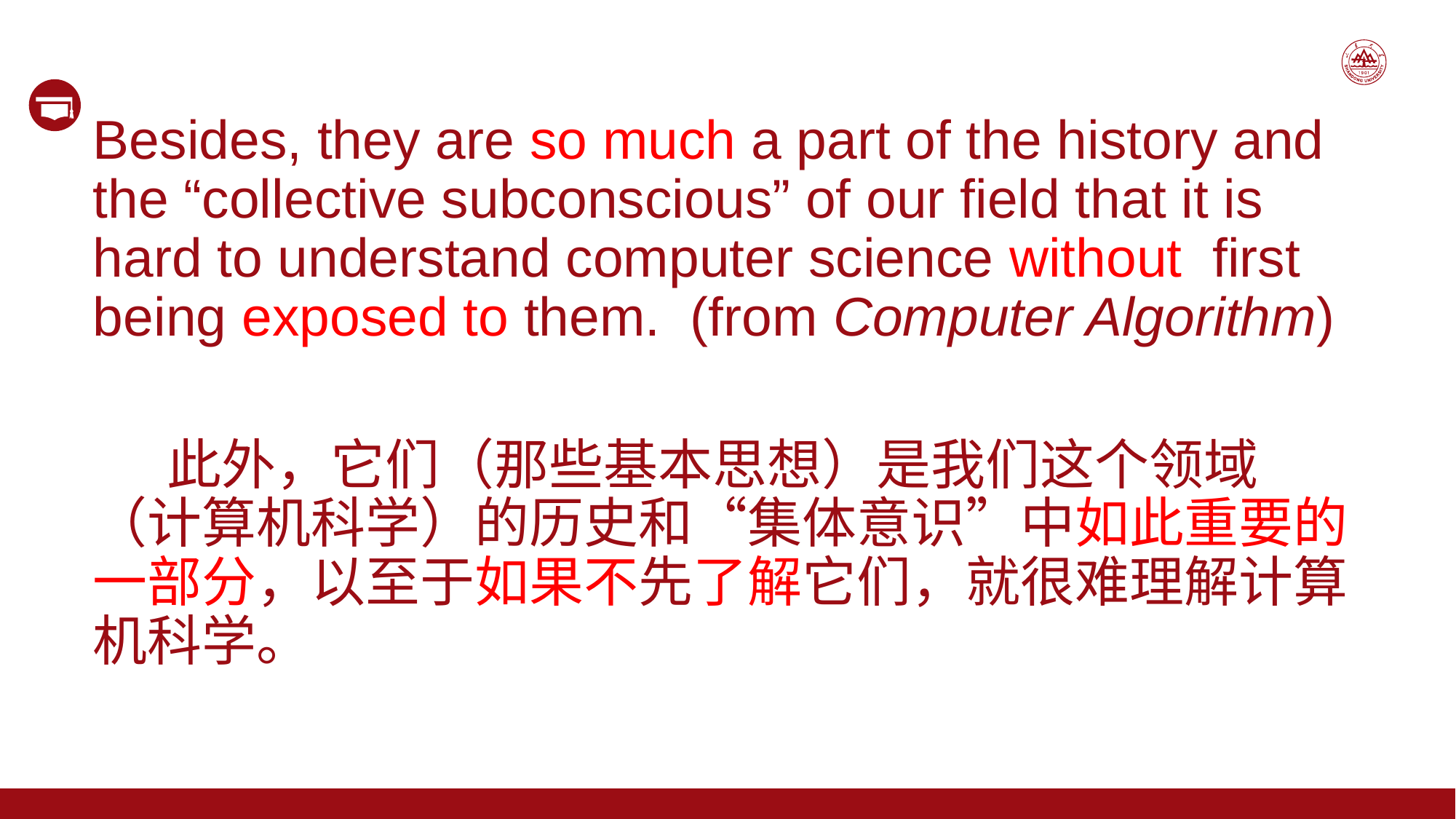

Besides, they are so much a part of the history and the “collective subconscious” of our field that it is hard to understand computer science without  first being exposed to them.  (from Computer Algorithm)

     此外，它们（那些基本思想）是我们这个领域（计算机科学）的历史和“集体意识”中如此重要的一部分，以至于如果不先了解它们，就很难理解计算机科学。